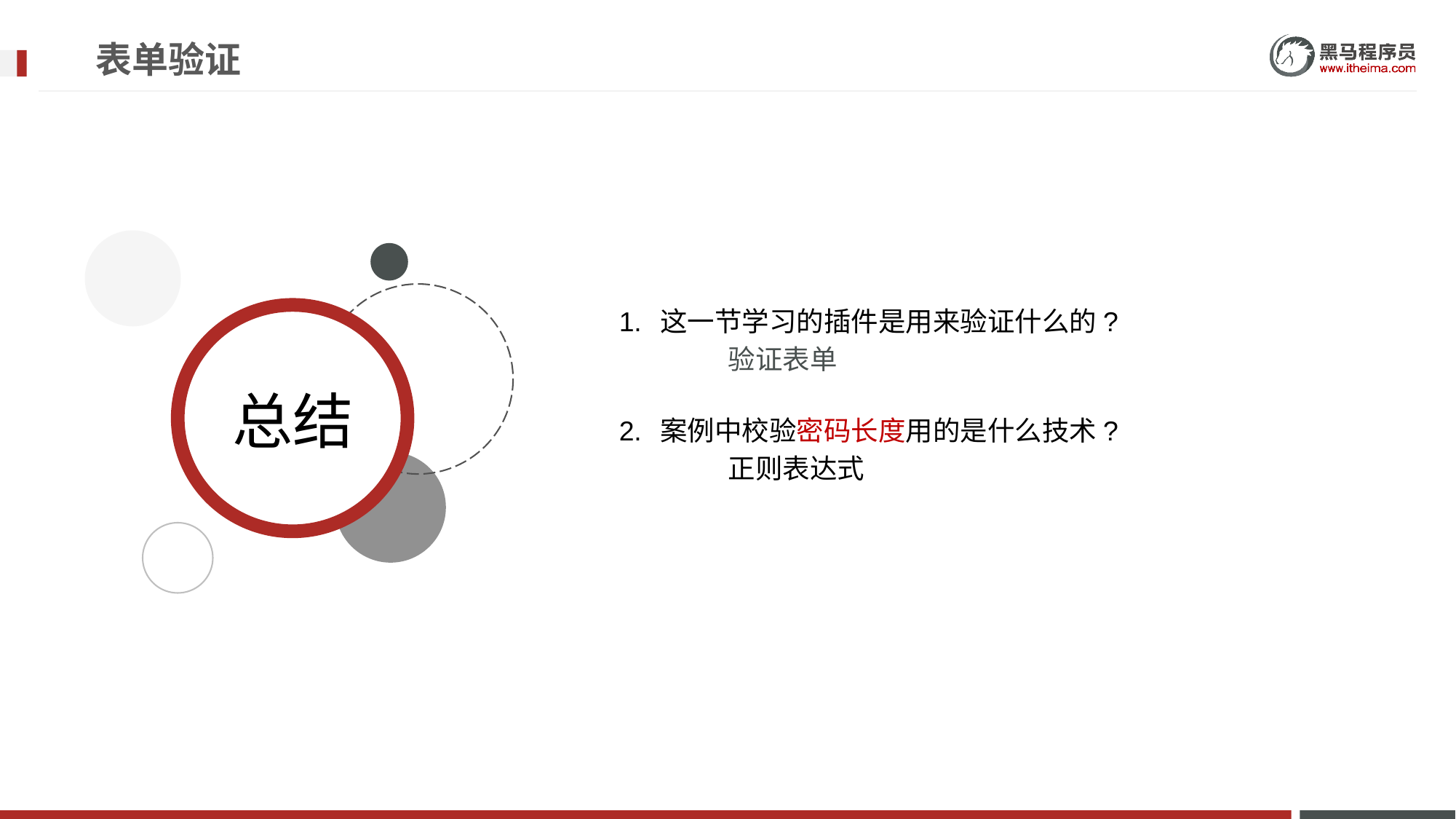

# 表单验证
这一节学习的插件是用来验证什么的?
	验证表单
案例中校验密码长度用的是什么技术?
	正则表达式